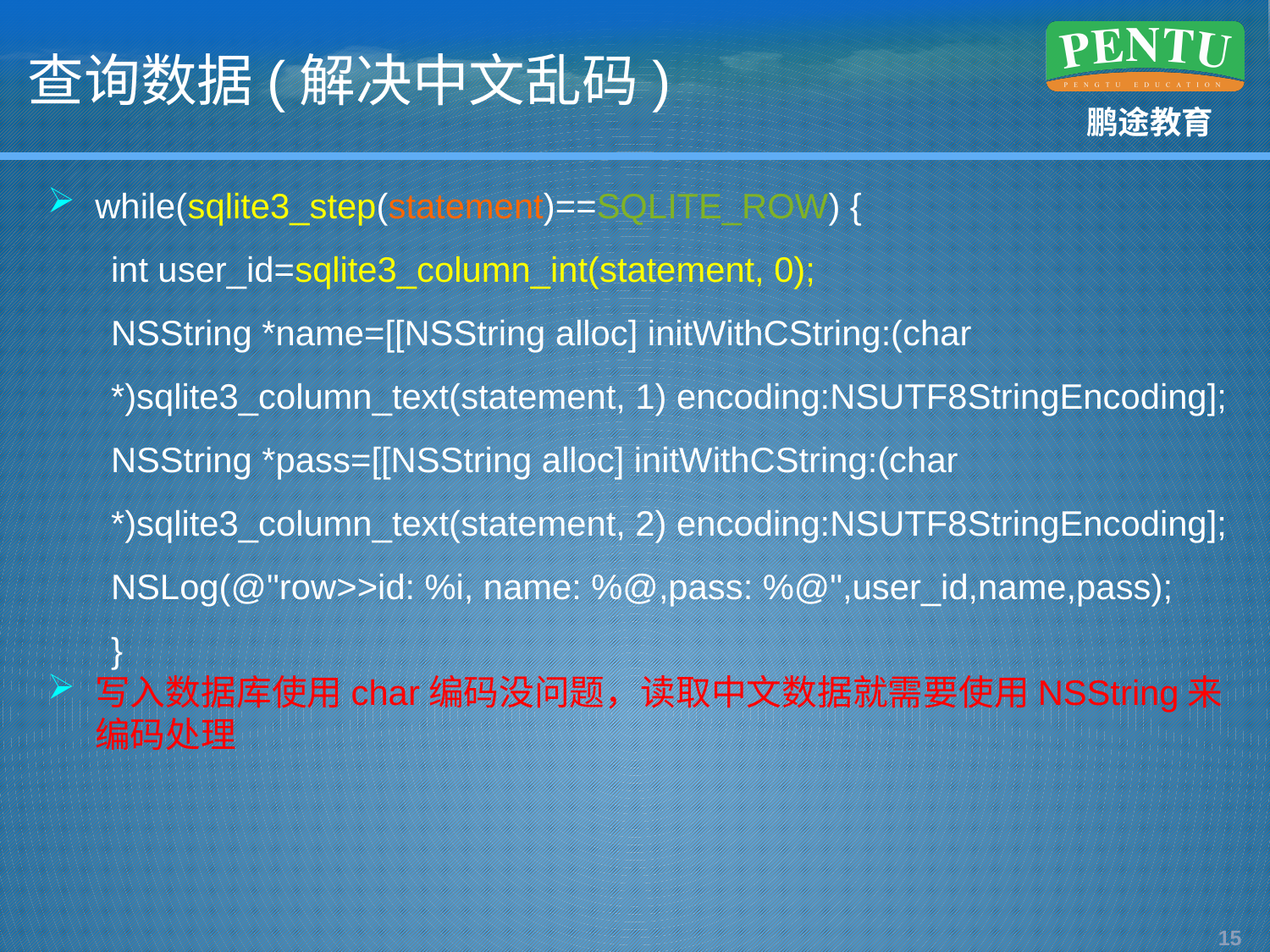

# 查询数据(解决中文乱码)
while(sqlite3_step(statement)==SQLITE_ROW) {
int user_id=sqlite3_column_int(statement, 0);
NSString *name=[[NSString alloc] initWithCString:(char
*)sqlite3_column_text(statement, 1) encoding:NSUTF8StringEncoding];
NSString *pass=[[NSString alloc] initWithCString:(char
*)sqlite3_column_text(statement, 2) encoding:NSUTF8StringEncoding];
NSLog(@"row>>id: %i, name: %@,pass: %@",user_id,name,pass);
}
写入数据库使用char编码没问题，读取中文数据就需要使用NSString来编码处理
15